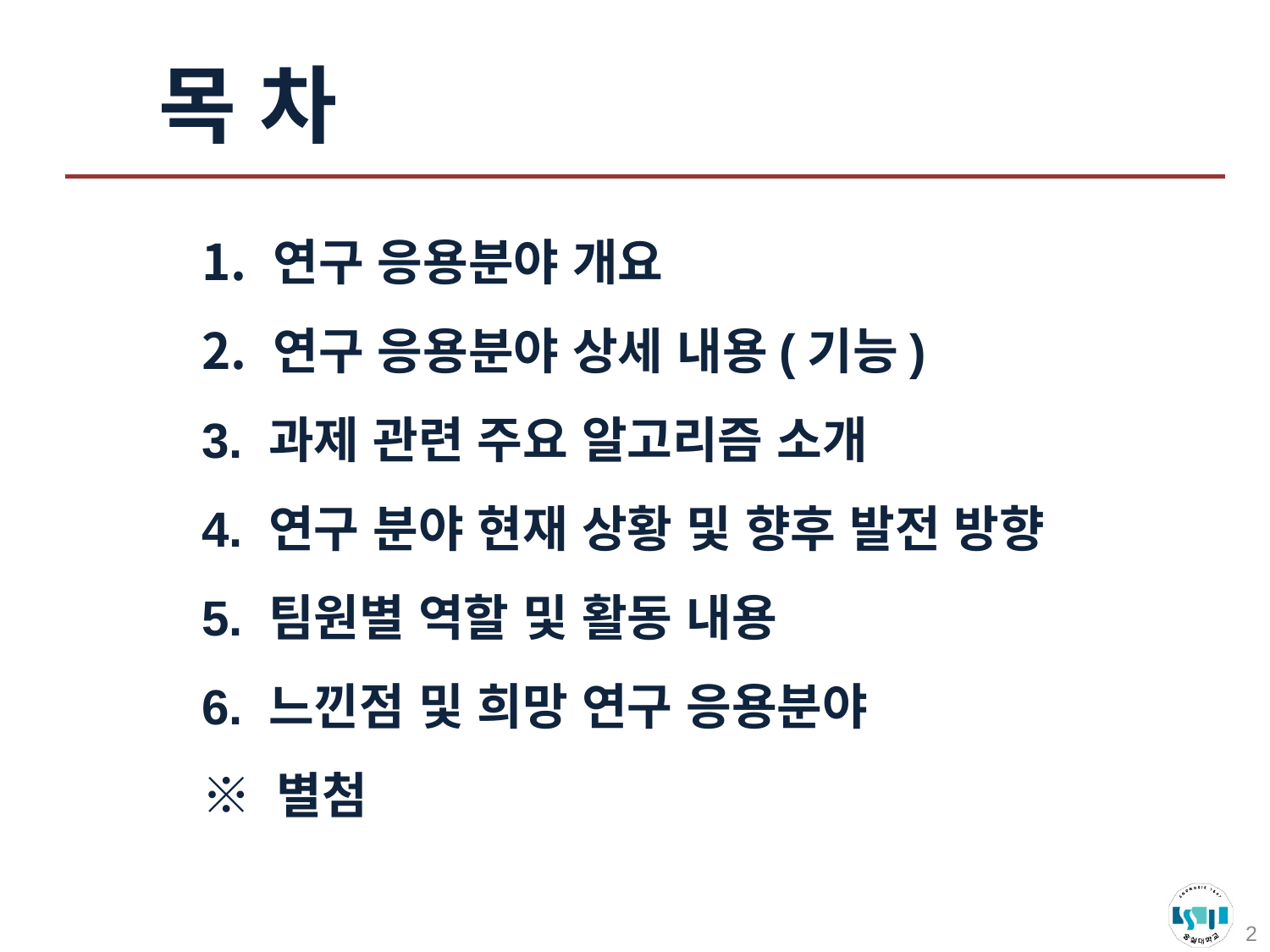

목 차
연구 응용분야 개요
연구 응용분야 상세 내용(기능)
3. 과제 관련 주요 알고리즘 소개
4. 연구 분야 현재 상황 및 향후 발전 방향
5. 팀원별 역할 및 활동 내용
6. 느낀점 및 희망 연구 응용분야
※ 별첨
2